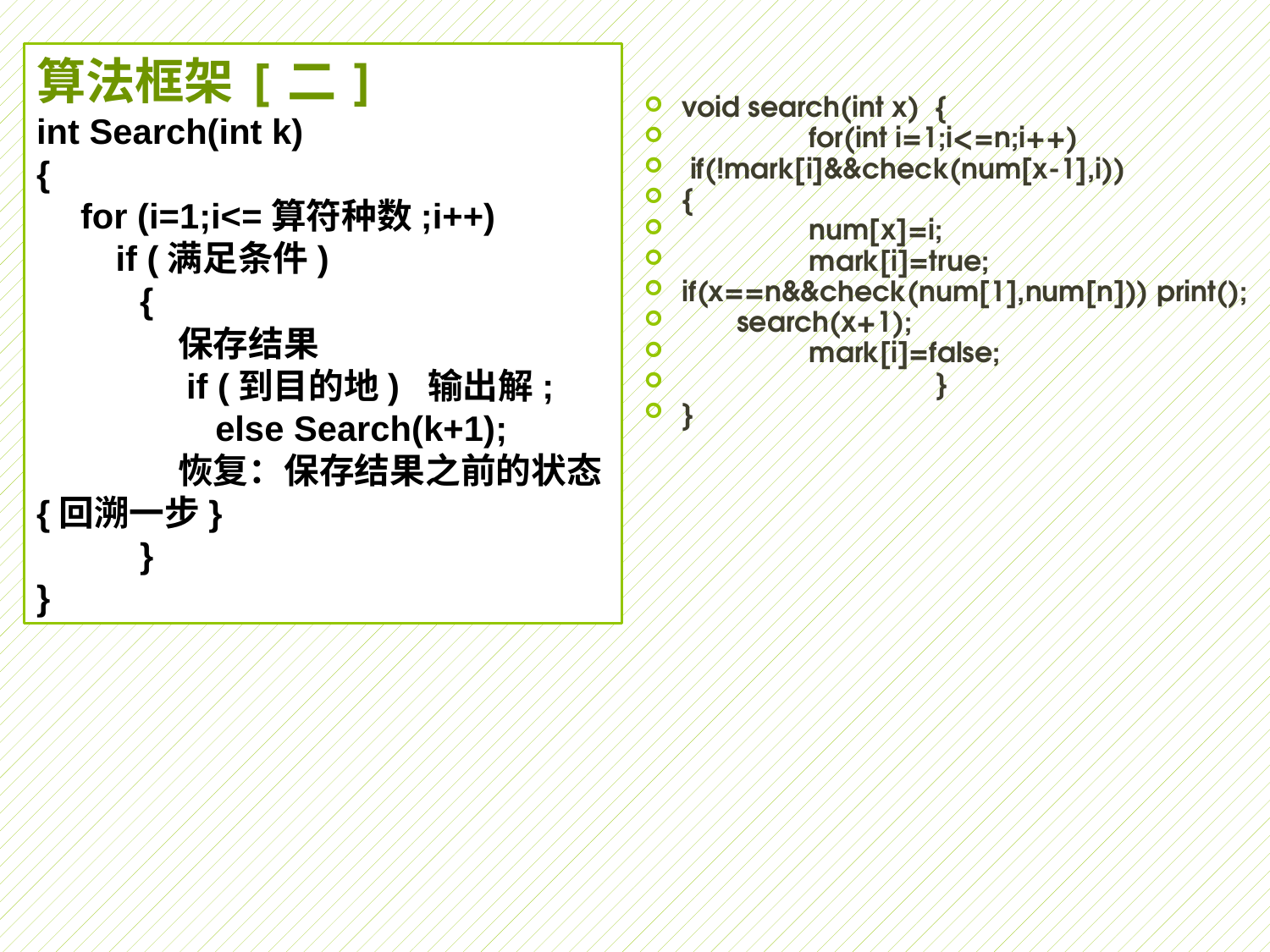

算法框架[二]
int Search(int k)
{
　for (i=1;i<=算符种数;i++)
　　if (满足条件)
　　   {
　　　　保存结果
　　　　if (到目的地)  输出解;
　　　        else Search(k+1);
　　　　恢复：保存结果之前的状态{回溯一步}
　 　  }
}
void search(int x)  {
	for(int i=1;i<=n;i++)
 if(!mark[i]&&check(num[x-1],i))
{
	num[x]=i;
	mark[i]=true;
if(x==n&&check(num[1],num[n])) print();
       search(x+1);
	mark[i]=false;
		}
}